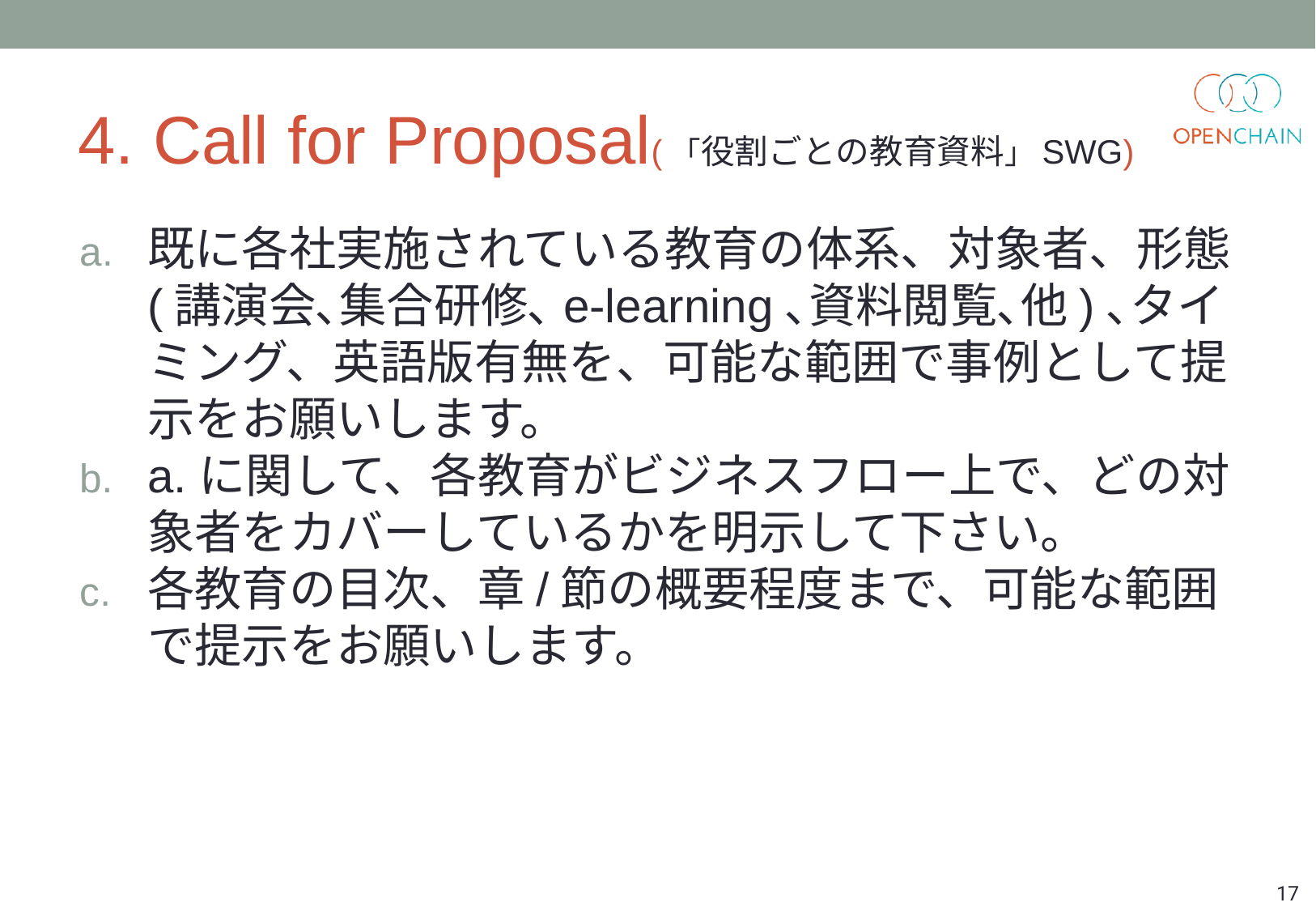

# 4. Call for Proposal(「役割ごとの教育資料」SWG)
既に各社実施されている教育の体系、対象者、形態(講演会､集合研修､e-learning､資料閲覧､他)､タイミング、英語版有無を、可能な範囲で事例として提示をお願いします。
a.に関して、各教育がビジネスフロー上で、どの対象者をカバーしているかを明示して下さい。
各教育の目次、章/節の概要程度まで、可能な範囲で提示をお願いします。

17